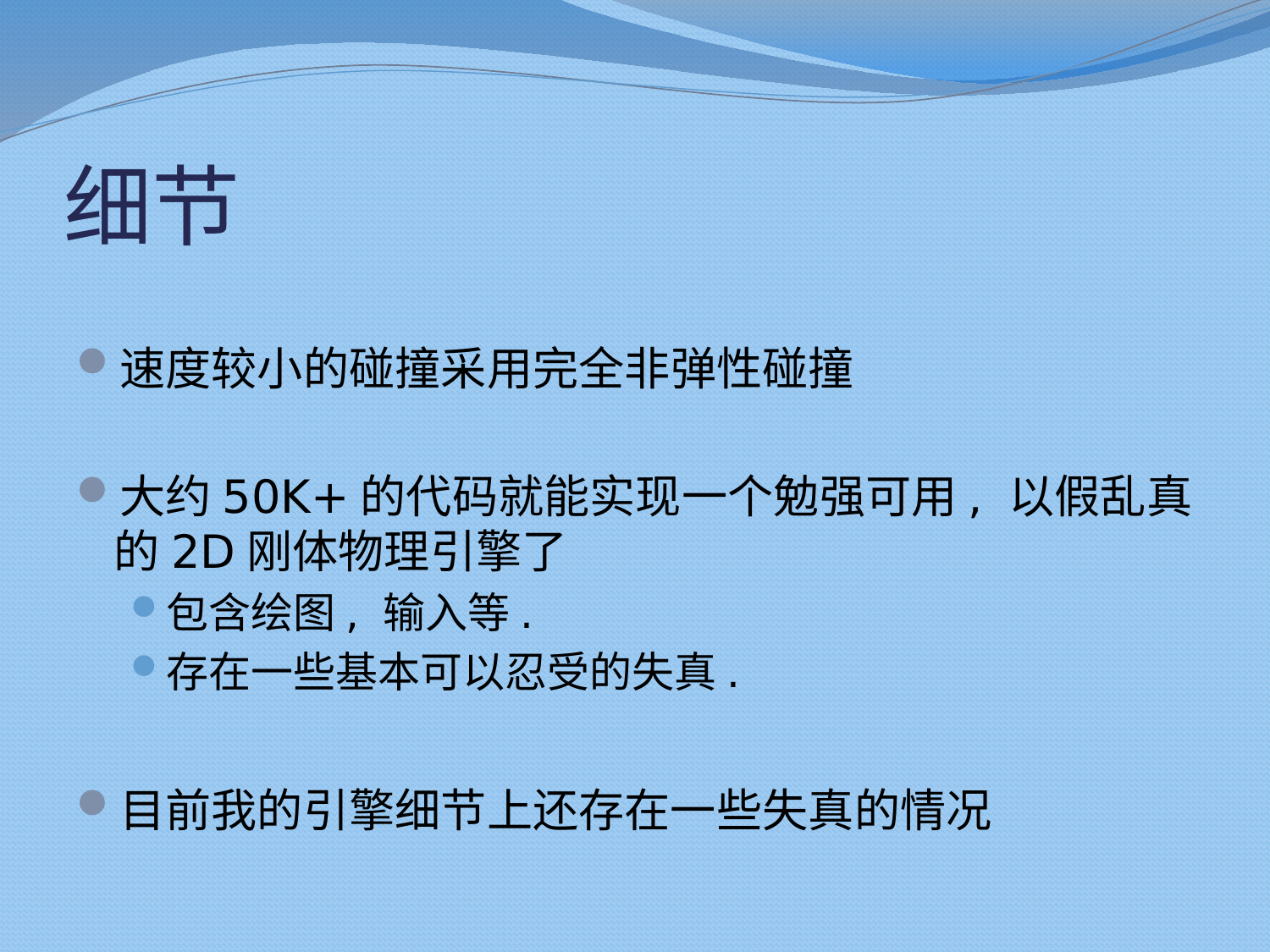

# 细节

速度较小的碰撞采用完全非弹性碰撞

大约50K+的代码就能实现一个勉强可用, 以假乱真的2D刚体物理引擎了
包含绘图, 输入等.
存在一些基本可以忍受的失真.

目前我的引擎细节上还存在一些失真的情况